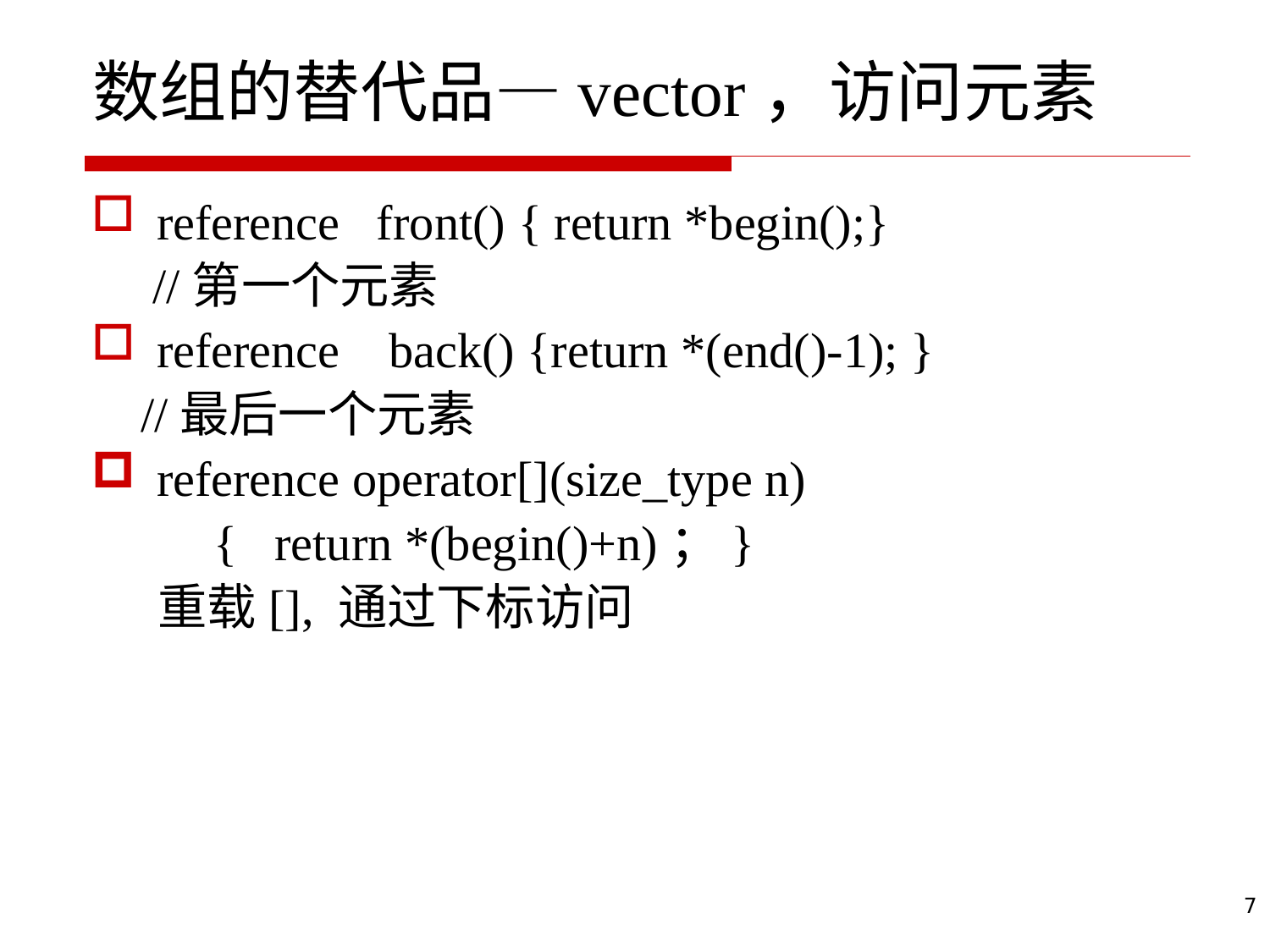

# 数组的替代品—vector，访问元素
reference   front() { return *begin();}
     //第一个元素
reference    back() {return *(end()-1); }
    //最后一个元素
reference operator[](size_type n)
          {   return *(begin()+n)；}
     重载[], 通过下标访问

7